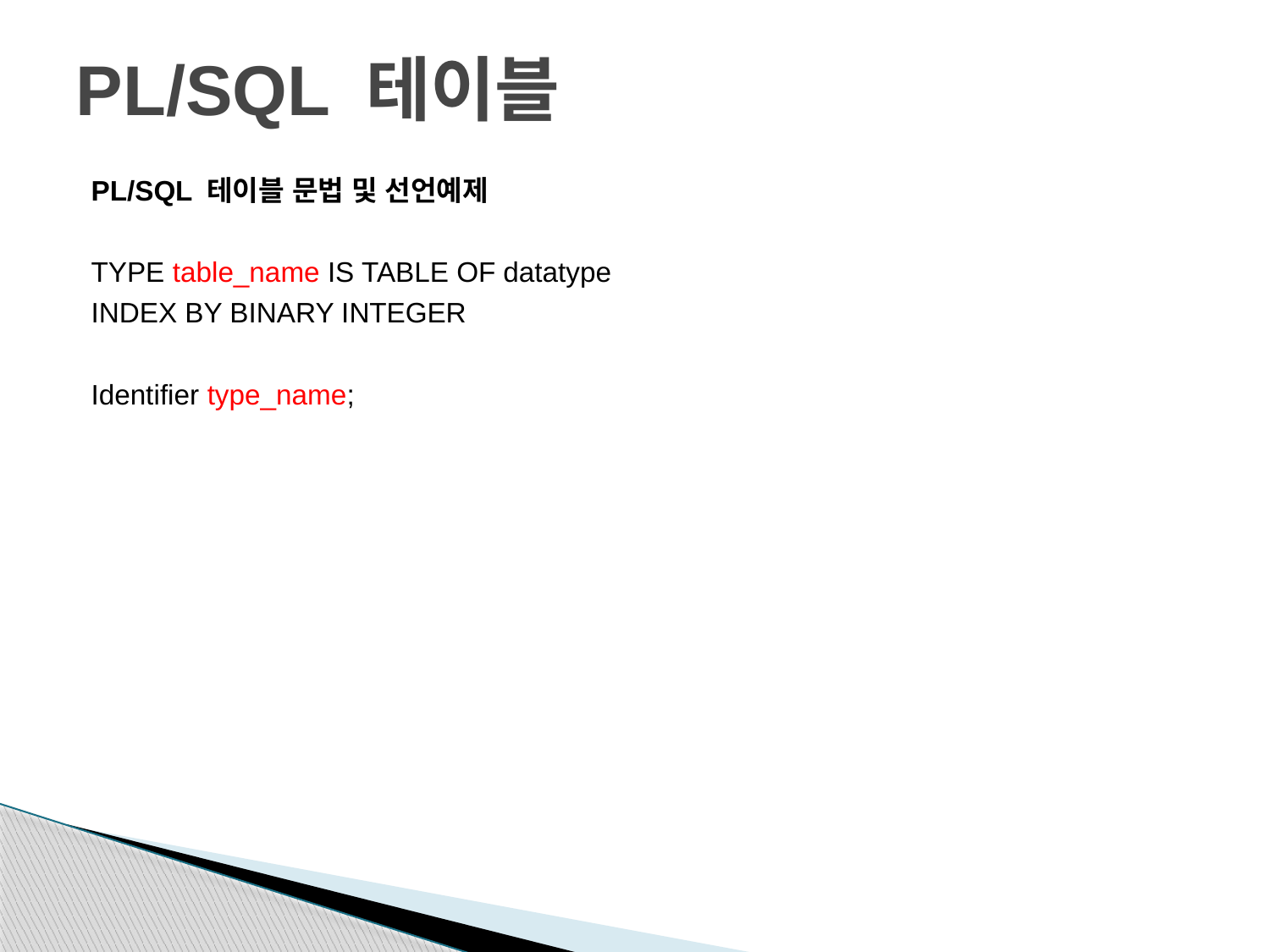

# PL/SQL 테이블
PL/SQL 테이블 문법 및 선언예제

TYPE table_name IS TABLE OF datatype
INDEX BY BINARY INTEGER

Identifier type_name;